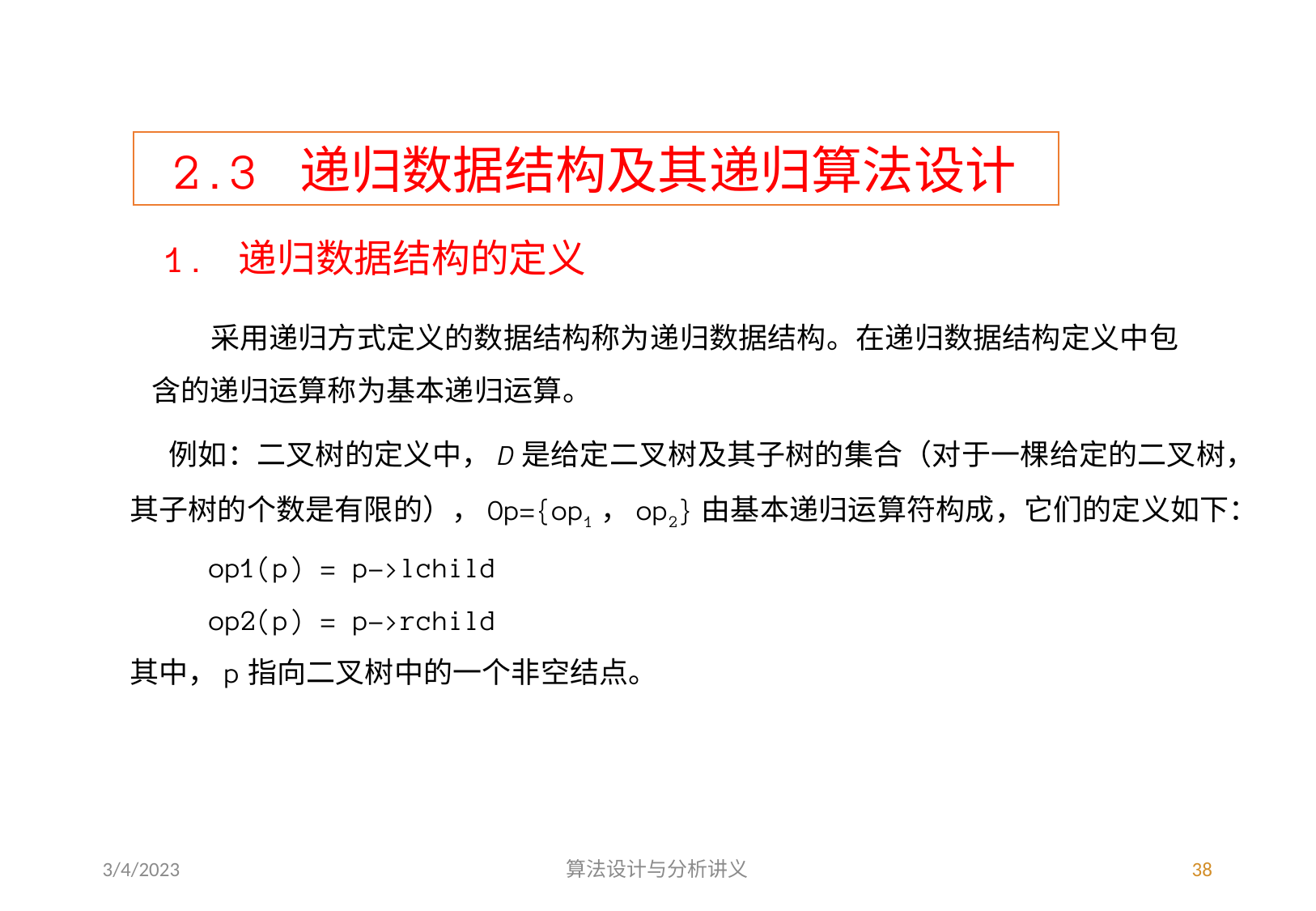

2.3 递归数据结构及其递归算法设计
1. 递归数据结构的定义
        采用递归方式定义的数据结构称为递归数据结构。在递归数据结构定义中包含的递归运算称为基本递归运算。
     例如：二叉树的定义中，D是给定二叉树及其子树的集合（对于一棵给定的二叉树，其子树的个数是有限的），Op={op1，op2}由基本递归运算符构成，它们的定义如下：
     op1(p) = p->lchild
     op2(p) = p->rchild
其中，p指向二叉树中的一个非空结点。
3/4/2023
算法设计与分析讲义
38